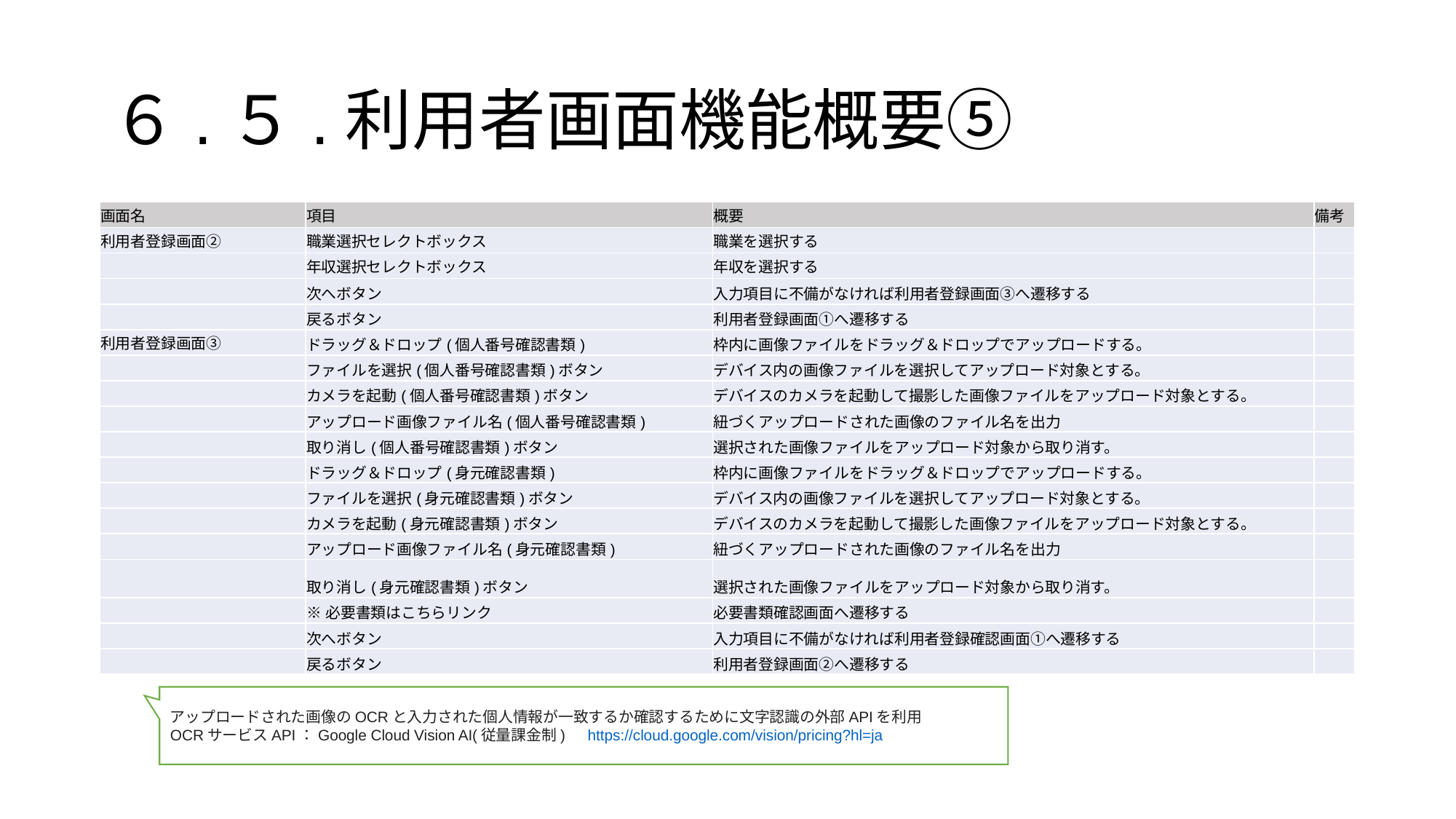

# ６.５.利用者画面機能概要⑤
| 画面名 | 項目 | 概要 | 備考 |
| --- | --- | --- | --- |
| 利用者登録画面② | 職業選択セレクトボックス | 職業を選択する |  |
|  | 年収選択セレクトボックス | 年収を選択する |  |
|  | 次へボタン | 入力項目に不備がなければ利用者登録画面③へ遷移する |  |
|  | 戻るボタン | 利用者登録画面①へ遷移する |  |
| 利用者登録画面③ | ドラッグ＆ドロップ(個人番号確認書類) | 枠内に画像ファイルをドラッグ＆ドロップでアップロードする。 |  |
|  | ファイルを選択(個人番号確認書類)ボタン | デバイス内の画像ファイルを選択してアップロード対象とする。 |  |
|  | カメラを起動(個人番号確認書類)ボタン | デバイスのカメラを起動して撮影した画像ファイルをアップロード対象とする。 |  |
|  | アップロード画像ファイル名(個人番号確認書類) | 紐づくアップロードされた画像のファイル名を出力 |  |
|  | 取り消し(個人番号確認書類)ボタン | 選択された画像ファイルをアップロード対象から取り消す。 |  |
|  | ドラッグ＆ドロップ(身元確認書類) | 枠内に画像ファイルをドラッグ＆ドロップでアップロードする。 |  |
|  | ファイルを選択(身元確認書類)ボタン | デバイス内の画像ファイルを選択してアップロード対象とする。 |  |
|  | カメラを起動(身元確認書類)ボタン | デバイスのカメラを起動して撮影した画像ファイルをアップロード対象とする。 |  |
|  | アップロード画像ファイル名(身元確認書類) | 紐づくアップロードされた画像のファイル名を出力 |  |
|  | 取り消し(身元確認書類)ボタン | 選択された画像ファイルをアップロード対象から取り消す。 |  |
|  | ※必要書類はこちらリンク | 必要書類確認画面へ遷移する |  |
|  | 次へボタン | 入力項目に不備がなければ利用者登録確認画面①へ遷移する |  |
|  | 戻るボタン | 利用者登録画面②へ遷移する |  |
アップロードされた画像のOCRと入力された個人情報が一致するか確認するために文字認識の外部APIを利用
OCRサービスAPI：Google Cloud Vision AI(従量課金制)　https://cloud.google.com/vision/pricing?hl=ja